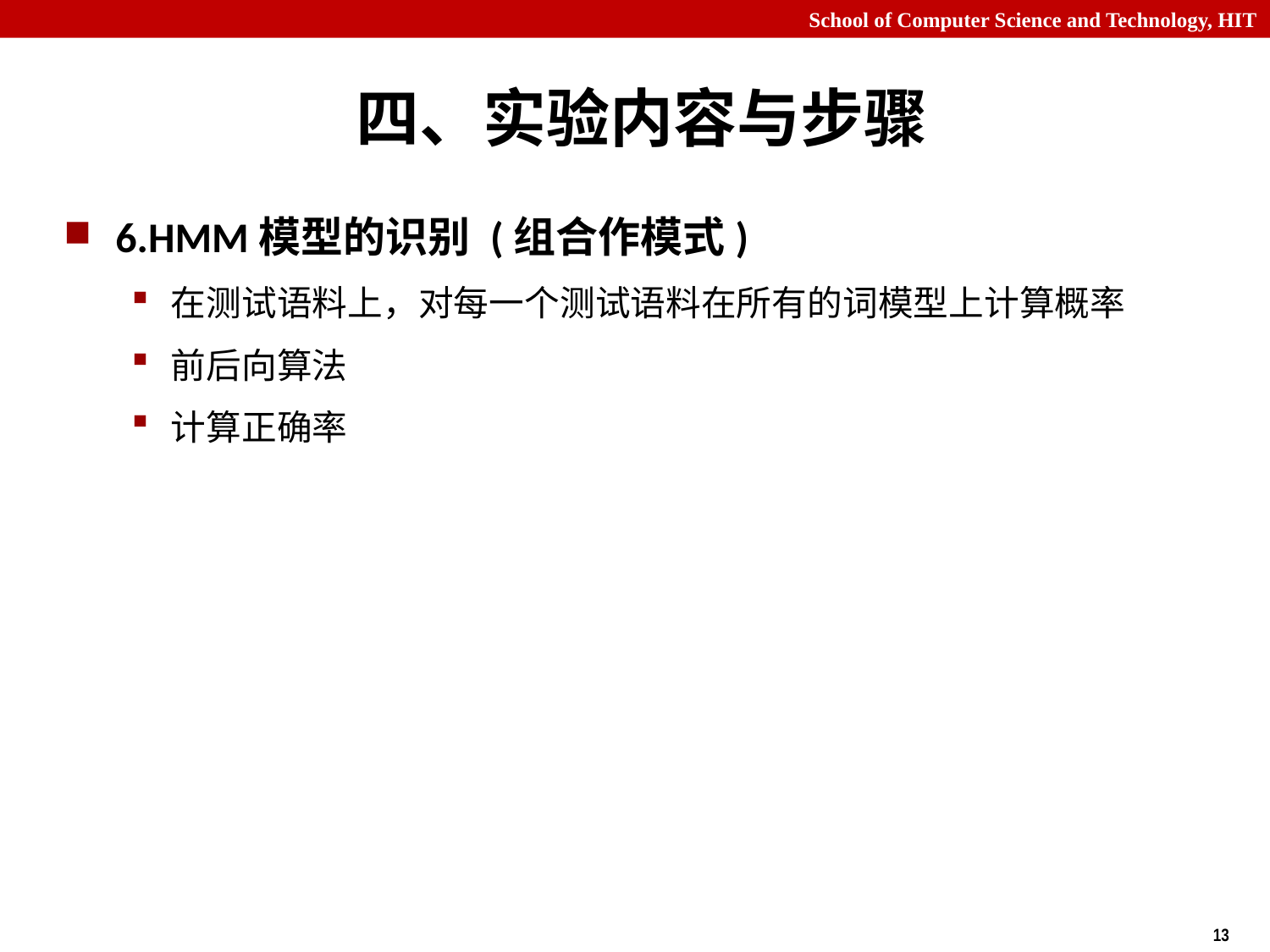

# 四、实验内容与步骤
6.HMM模型的识别 (组合作模式)
在测试语料上，对每一个测试语料在所有的词模型上计算概率
前后向算法
计算正确率